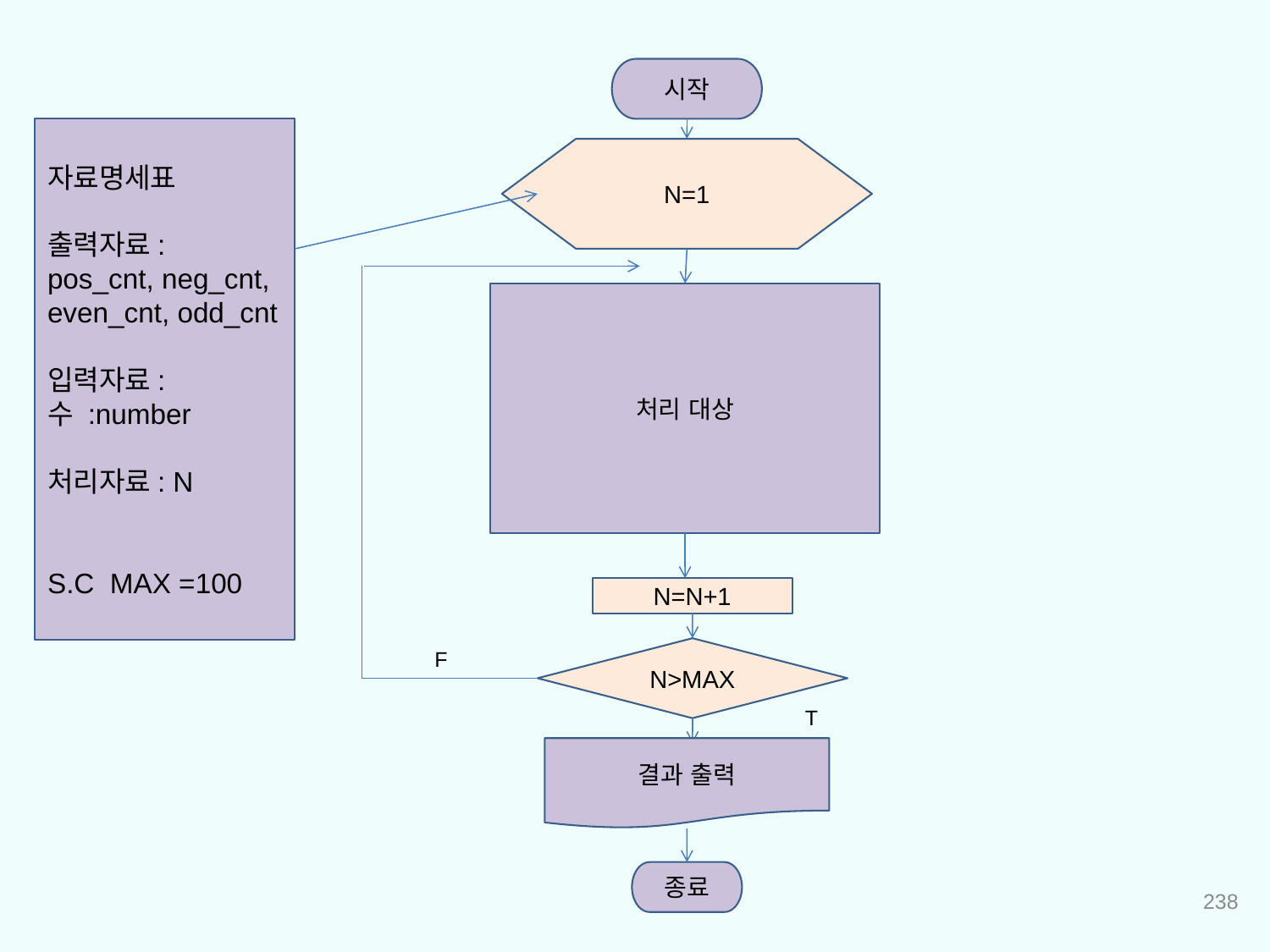

시작
자료명세표

출력자료:
pos_cnt, neg_cnt,
even_cnt, odd_cnt

입력자료:
수 :number

처리자료: N

S.C  MAX =100
N=1
처리 대상
N=N+1
N>MAX
F
T
결과 출력
종료
238